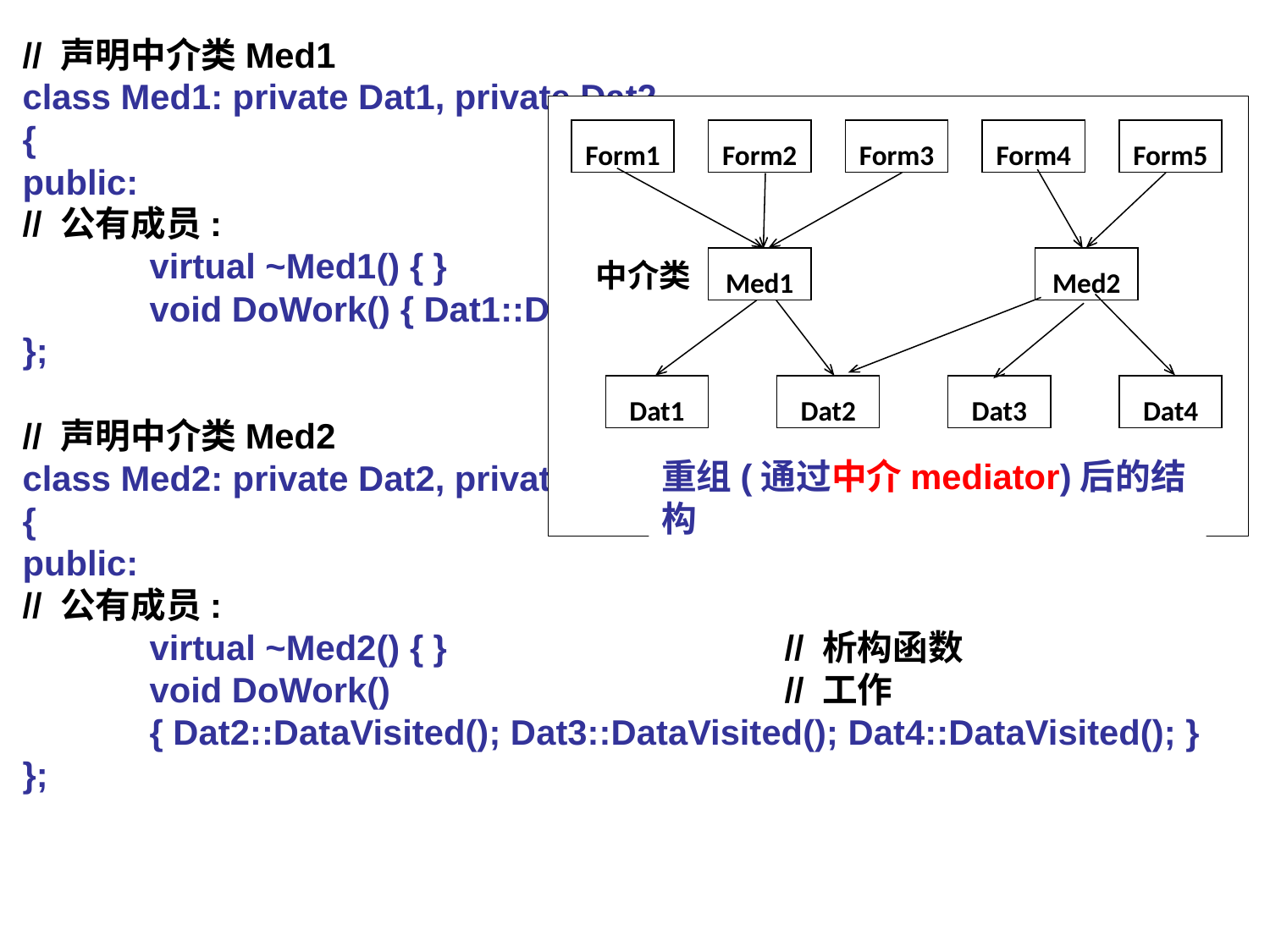

// 声明中介类Med1
class Med1: private Dat1, private Dat2
{
public:
// 公有成员:
	virtual ~Med1() { }			// 析构函数
	void DoWork() { Dat1::DataVisited(); Dat2::DataVisited(); }// 工作
};

// 声明中介类Med2
class Med2: private Dat2, private Dat3, private Dat4
{
public:
// 公有成员:
	virtual ~Med2() { }			// 析构函数
	void DoWork() 				// 工作
	{ Dat2::DataVisited(); Dat3::DataVisited(); Dat4::DataVisited(); }
};

Form1
Form2
Form3
Form4
Form5

Med1
Med2

Dat1
Dat2
Dat3
Dat4

中介类
重组(通过中介mediator)后的结构